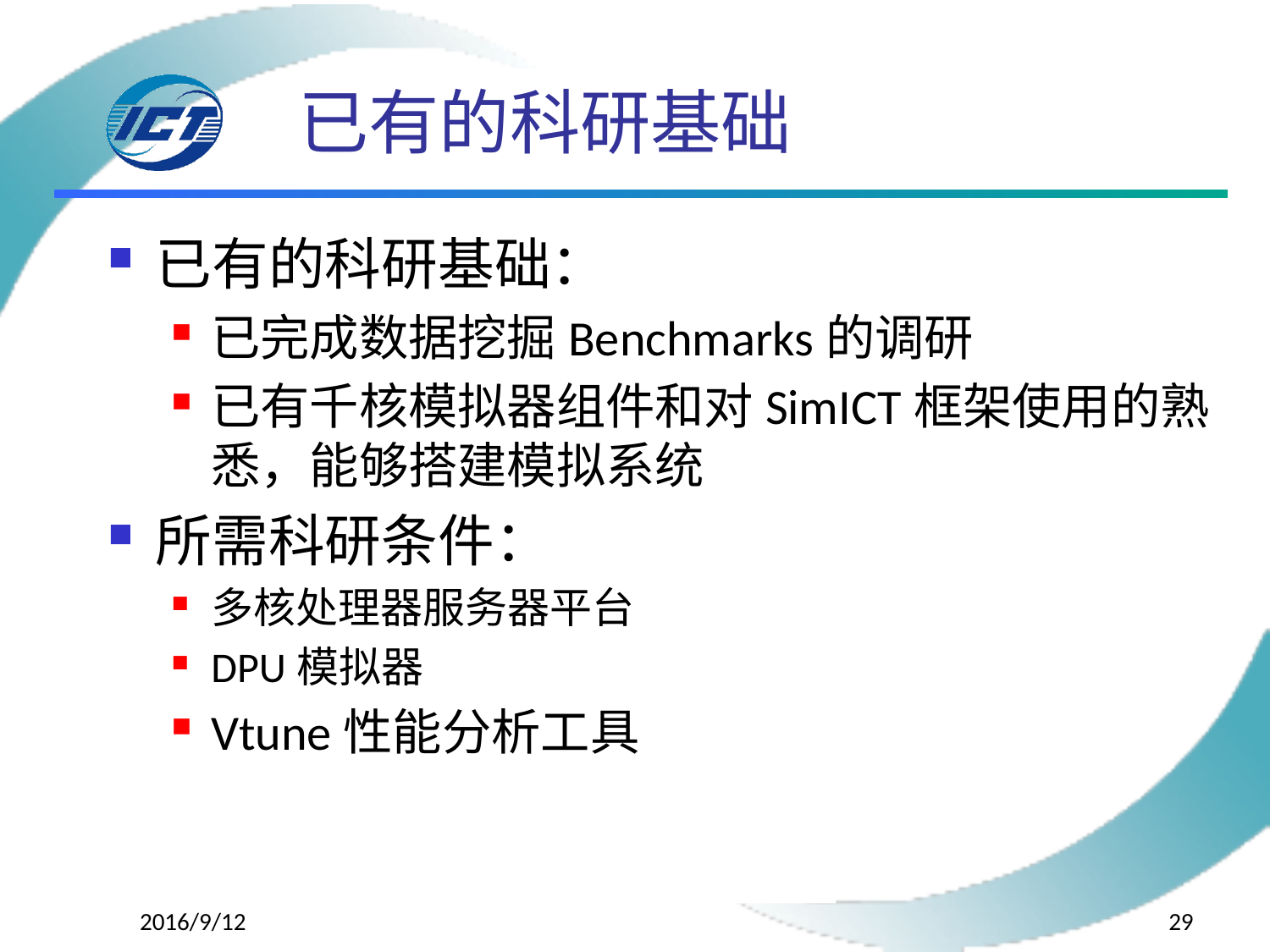

# 已有的科研基础
已有的科研基础：
已完成数据挖掘Benchmarks的调研
已有千核模拟器组件和对SimICT框架使用的熟悉，能够搭建模拟系统
所需科研条件：
多核处理器服务器平台
DPU模拟器
Vtune性能分析工具

2016/9/12
29